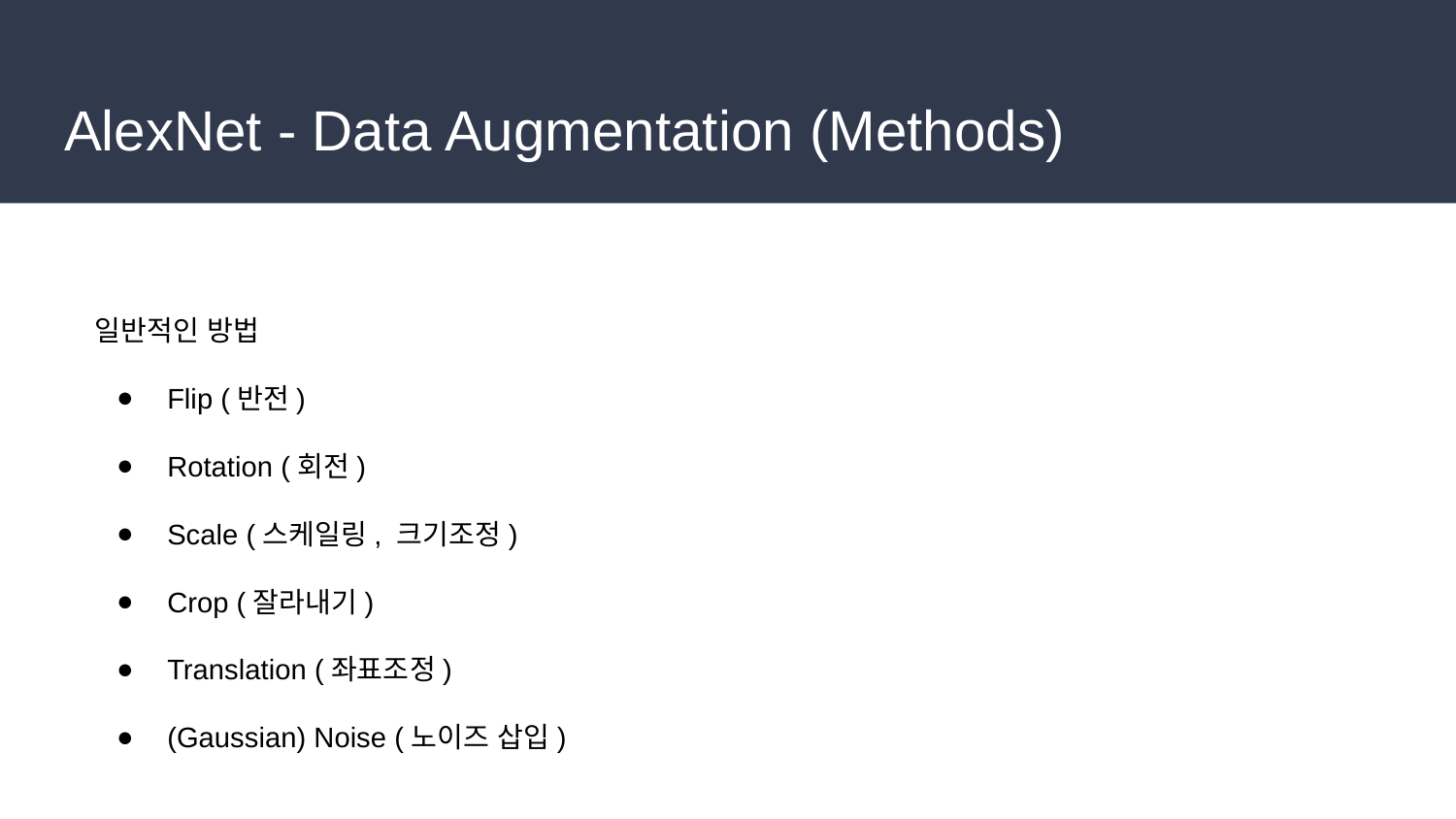

# AlexNet - Data Augmentation (Methods)
일반적인 방법
Flip (반전)
Rotation (회전)
Scale (스케일링, 크기조정)
Crop (잘라내기)
Translation (좌표조정)
(Gaussian) Noise (노이즈 삽입)